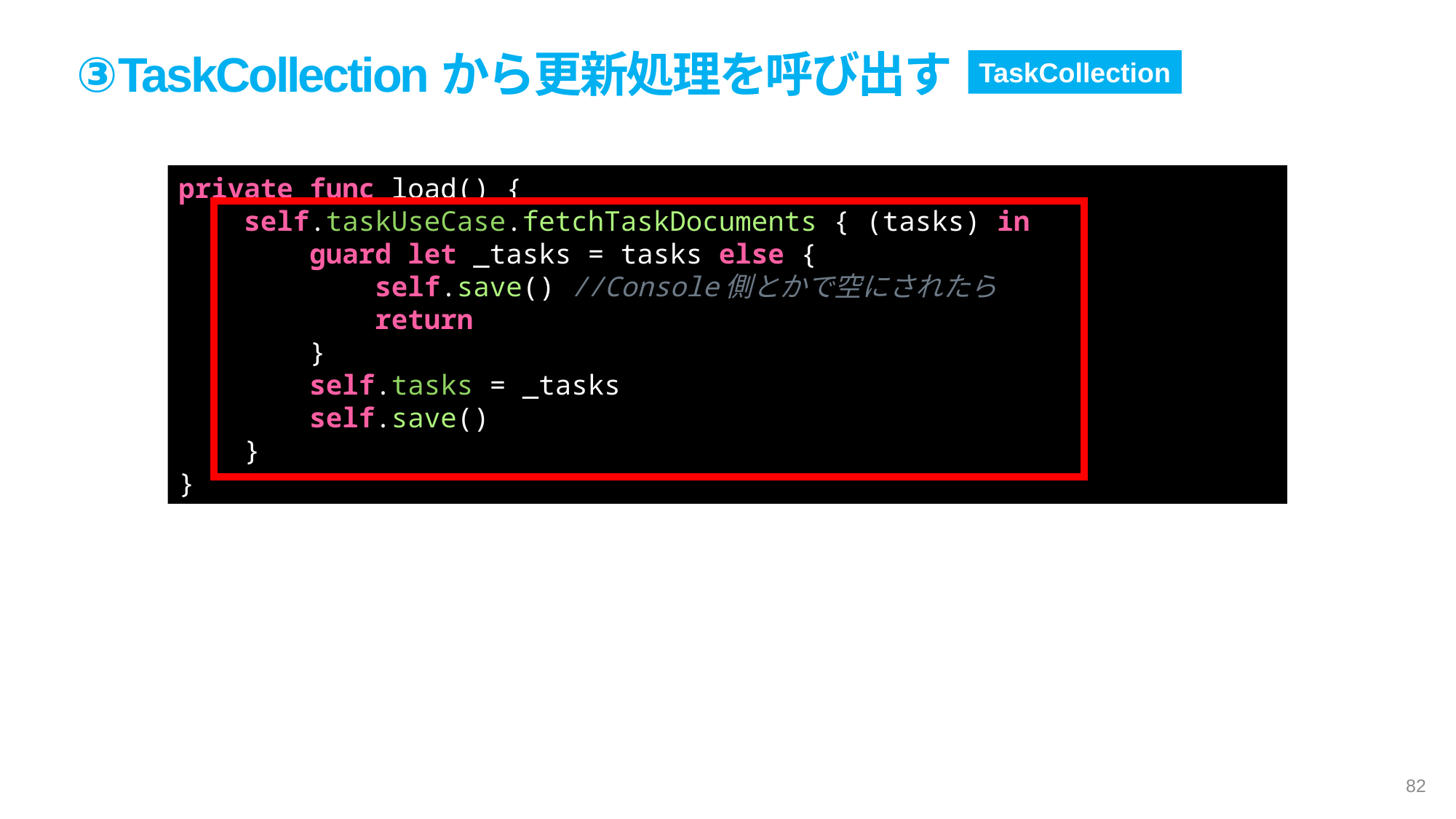

③TaskCollectionから更新処理を呼び出す
TaskCollection
private func load() {
    self.taskUseCase.fetchTaskDocuments { (tasks) in
        guard let _tasks = tasks else {
            self.save() //Console側とかで空にされたら
            return
        }
        self.tasks = _tasks
        self.save()
    }
}

82